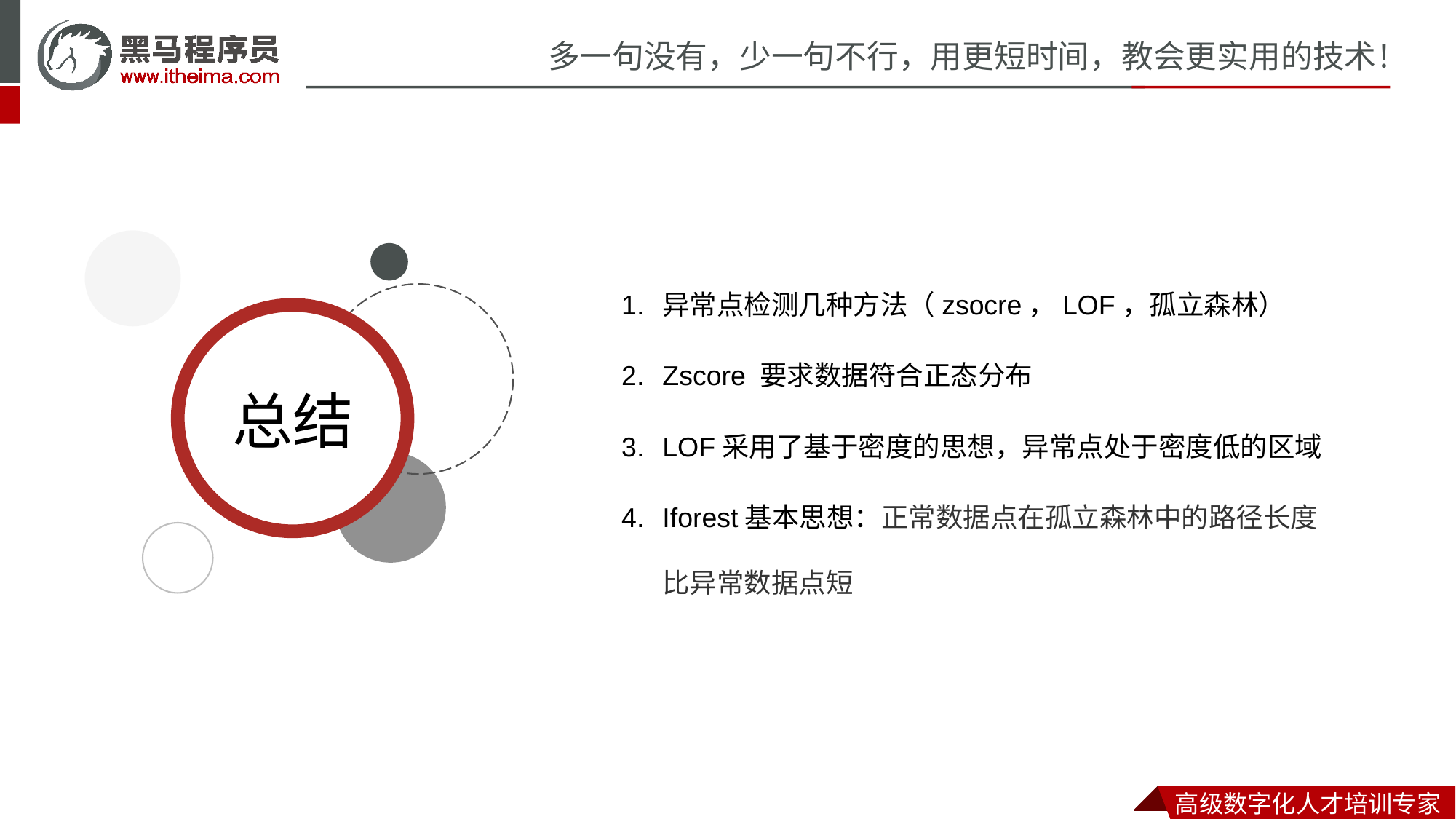

异常点检测几种方法（zsocre，LOF，孤立森林）
Zscore 要求数据符合正态分布
LOF采用了基于密度的思想，异常点处于密度低的区域
Iforest基本思想：正常数据点在孤立森林中的路径长度比异常数据点短